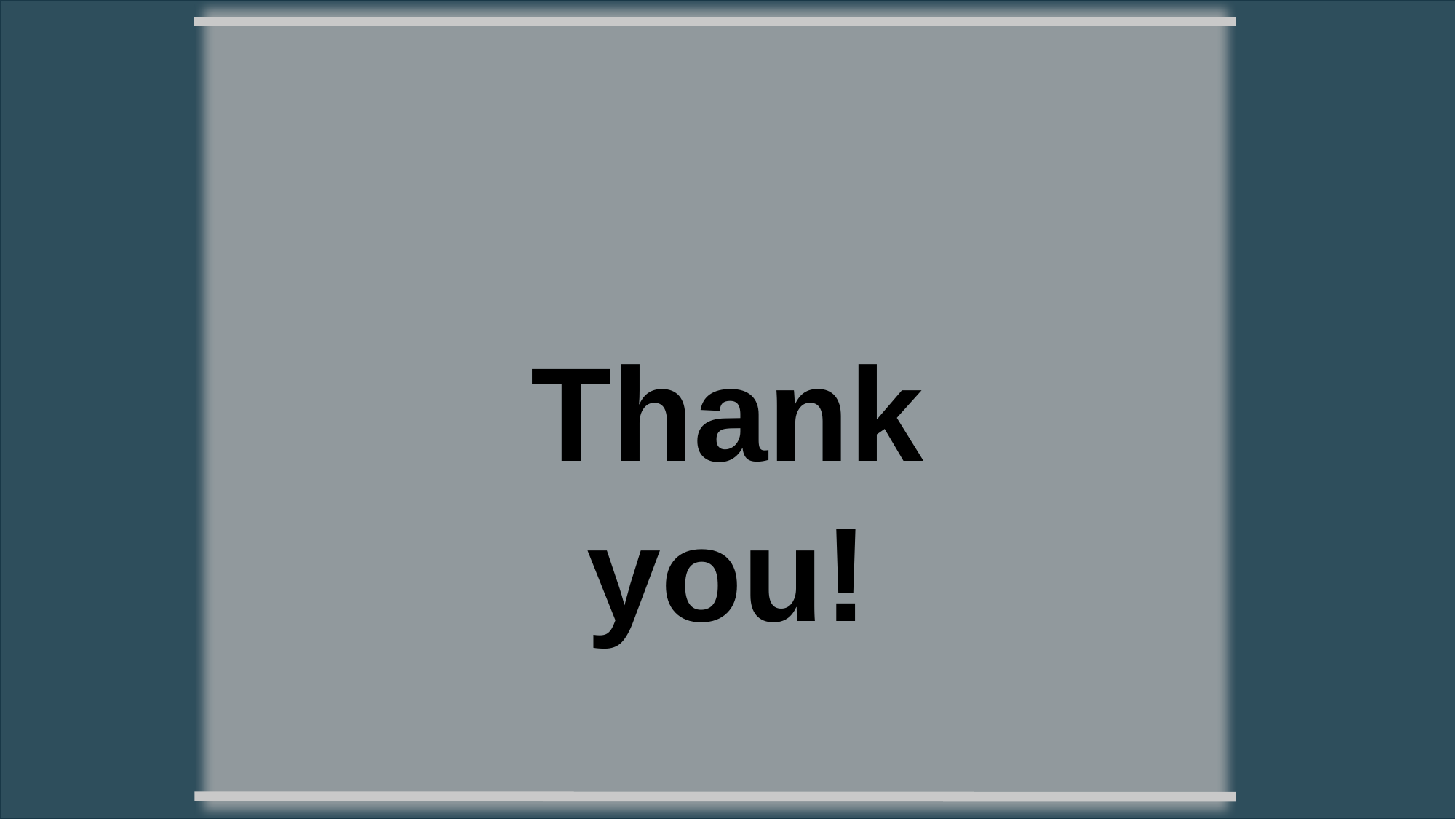

Thank you!
SSGINC13 미니프로젝트 14조
장호영
정기석